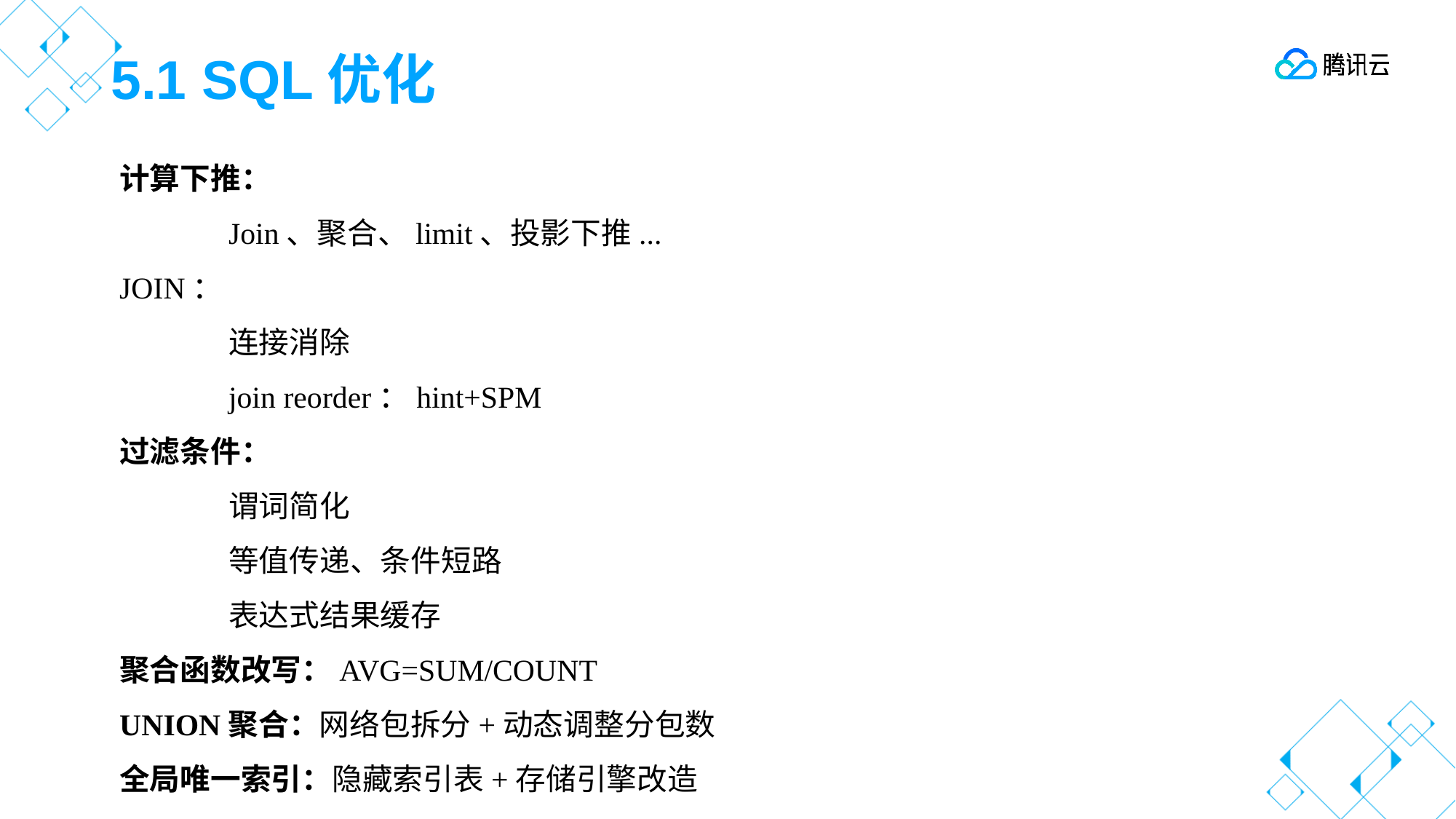

# 5.1 SQL优化
计算下推：
	Join、聚合、limit、投影下推...
JOIN：
	连接消除
	join reorder：hint+SPM
过滤条件：
	谓词简化
	等值传递、条件短路
	表达式结果缓存
聚合函数改写：AVG=SUM/COUNT
UNION聚合：网络包拆分+动态调整分包数
全局唯一索引：隐藏索引表+存储引擎改造